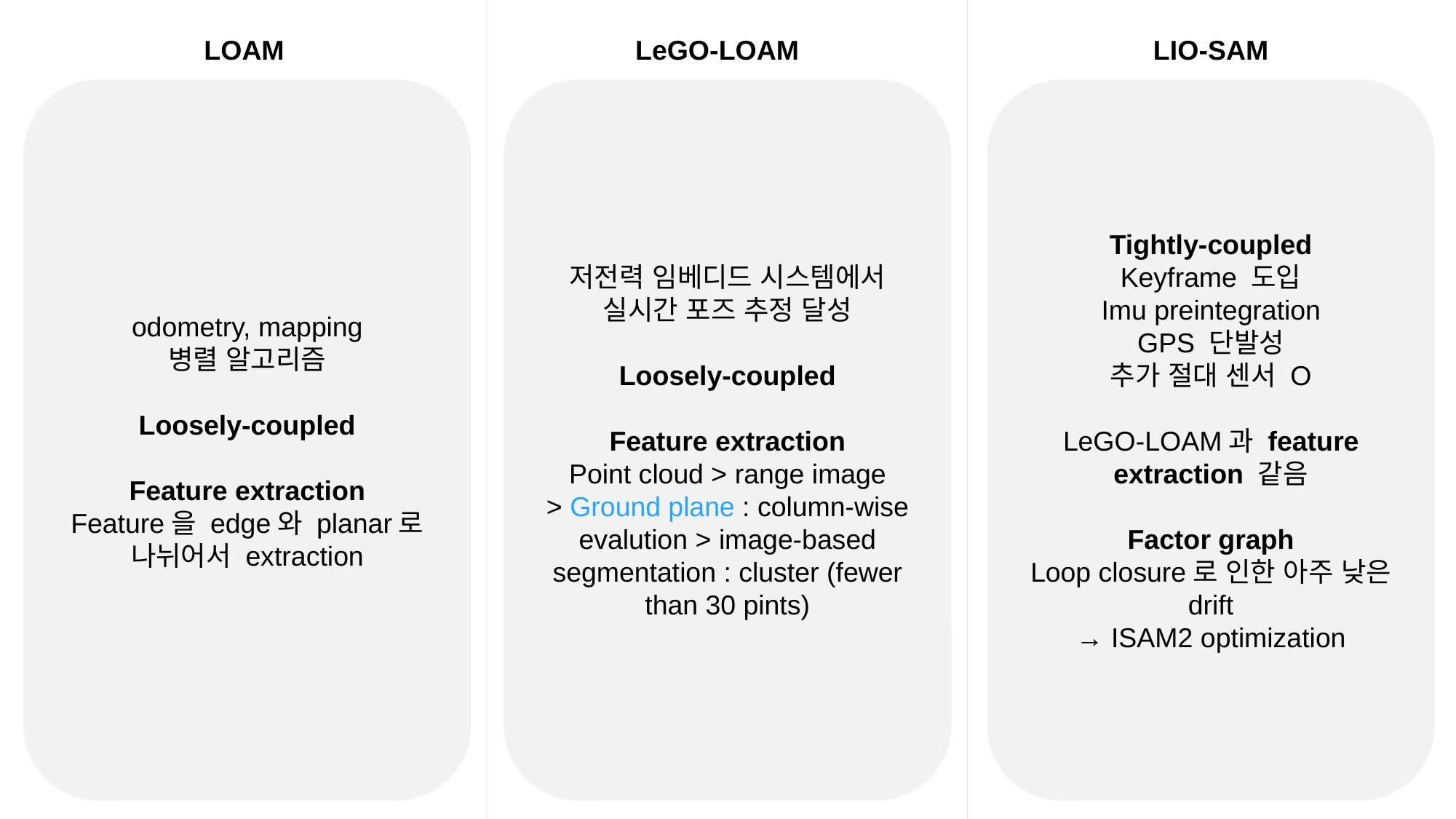

LeGO-LOAM
LIO-SAM
LOAM
odometry, mapping
병렬 알고리즘

Loosely-coupled

Feature extraction
Feature을 edge와 planar로 나뉘어서 extraction
저전력 임베디드 시스템에서 실시간 포즈 추정 달성

Loosely-coupled

Feature extraction
Point cloud > range image
> Ground plane : column-wise evalution > image-based segmentation : cluster (fewer than 30 pints)
Tightly-coupled
Keyframe 도입
Imu preintegration
GPS 단발성
추가 절대 센서 O

LeGO-LOAM과 feature extraction 같음

Factor graph
Loop closure로 인한 아주 낮은 drift
→ ISAM2 optimization